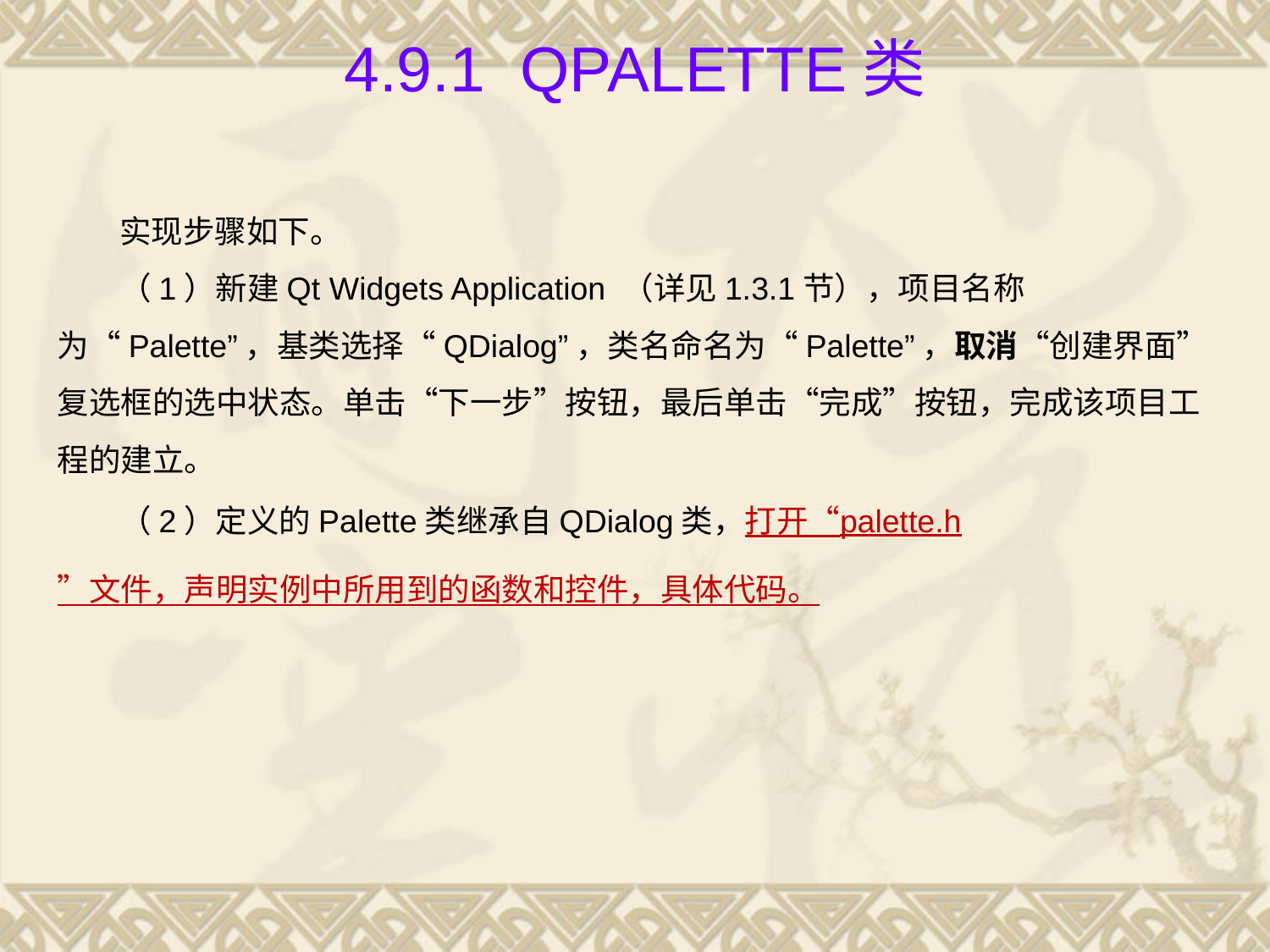

# 4.9.1  QPalette类
实现步骤如下。
（1）新建Qt Widgets Application （详见1.3.1节），项目名称为“Palette”，基类选择“QDialog”，类名命名为“Palette”，取消“创建界面”复选框的选中状态。单击“下一步”按钮，最后单击“完成”按钮，完成该项目工程的建立。
（2）定义的Palette类继承自QDialog类，打开“palette.h”文件，声明实例中所用到的函数和控件，具体代码。